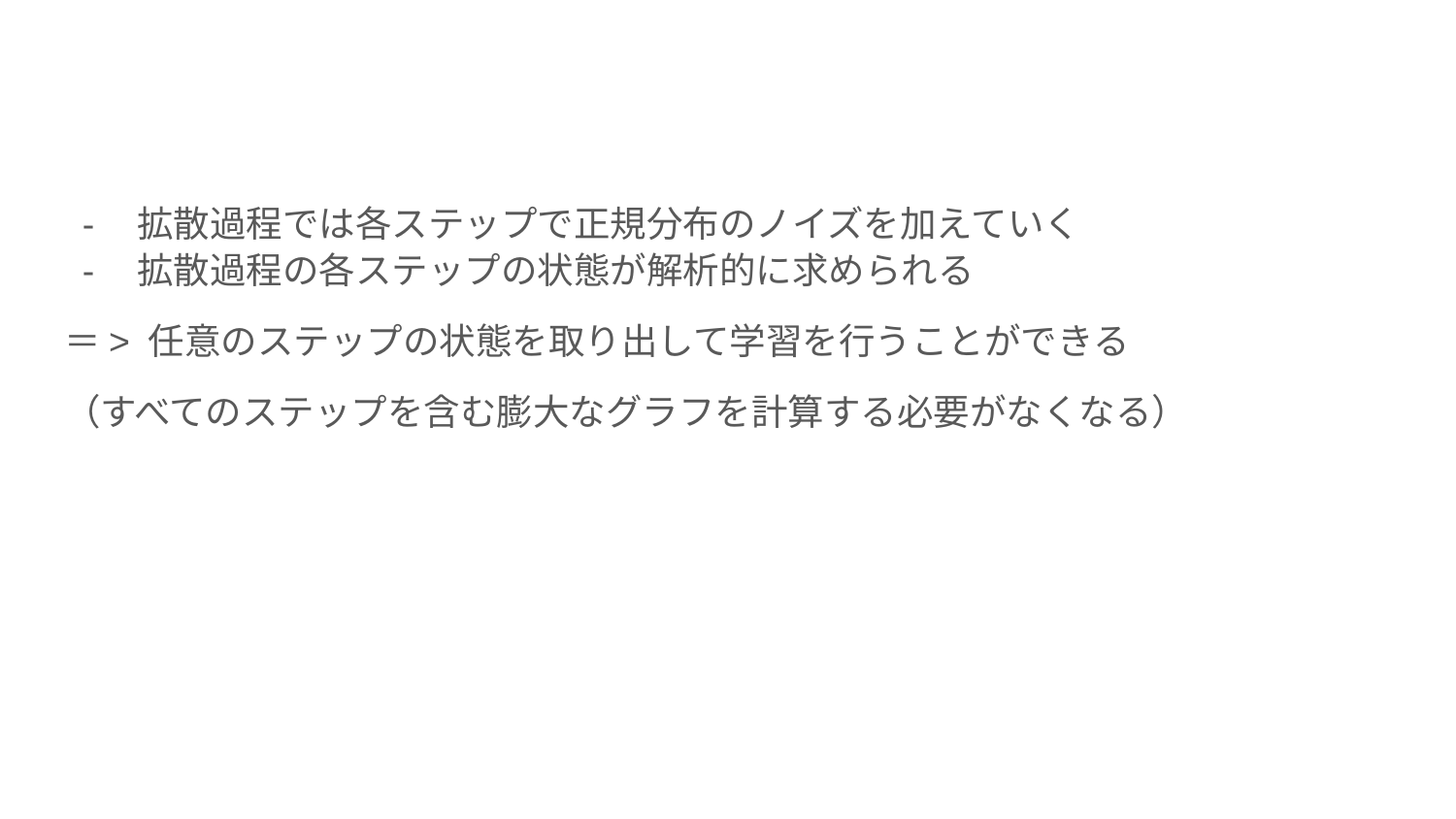

#
拡散過程では各ステップで正規分布のノイズを加えていく
拡散過程の各ステップの状態が解析的に求められる
＝> 任意のステップの状態を取り出して学習を行うことができる
（すべてのステップを含む膨大なグラフを計算する必要がなくなる）